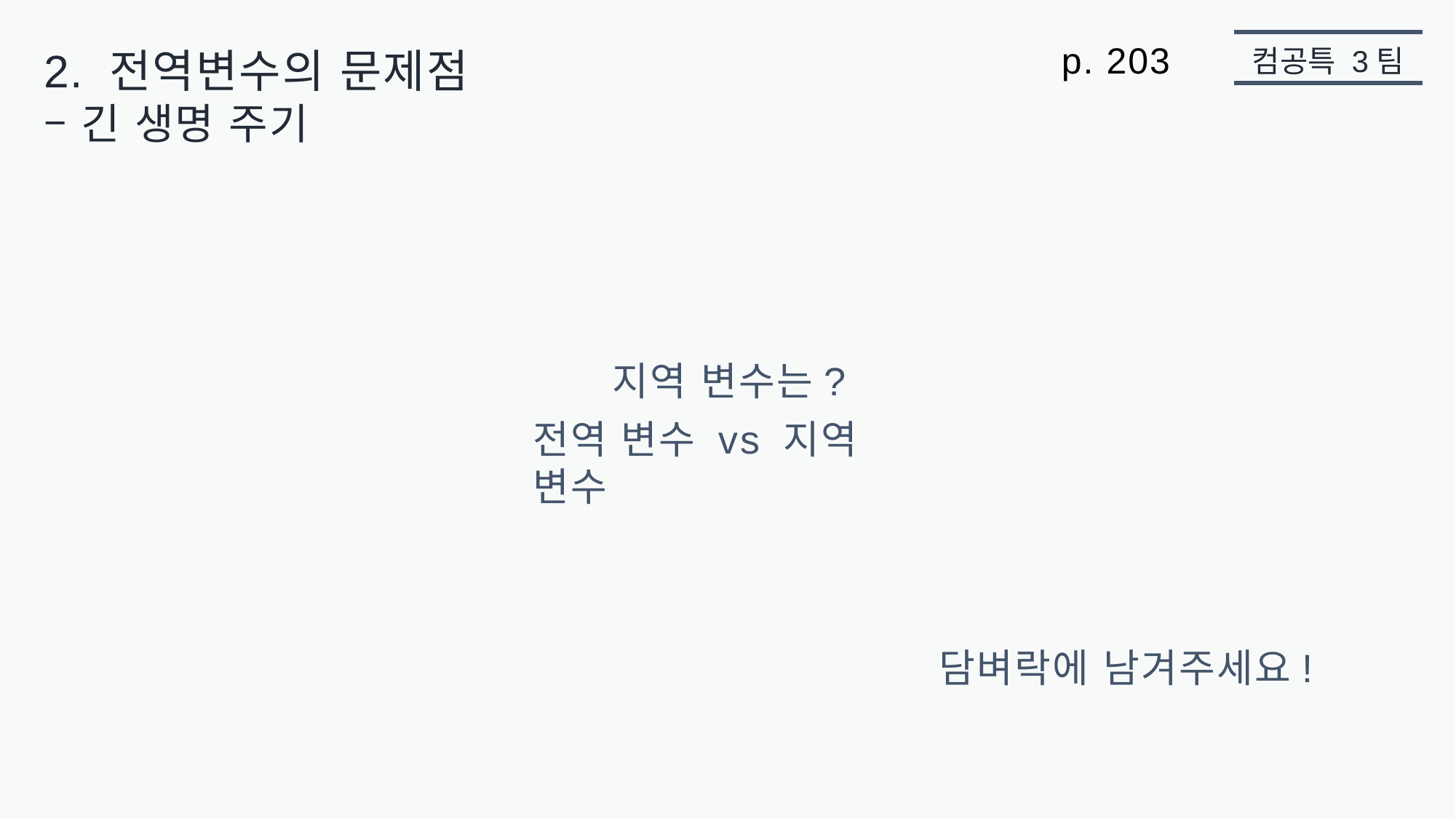

p. 203
2. 전역변수의 문제점 – 긴 생명 주기
컴공특 3팀
지역 변수는?
전역 변수 vs 지역 변수
담벼락에 남겨주세요!